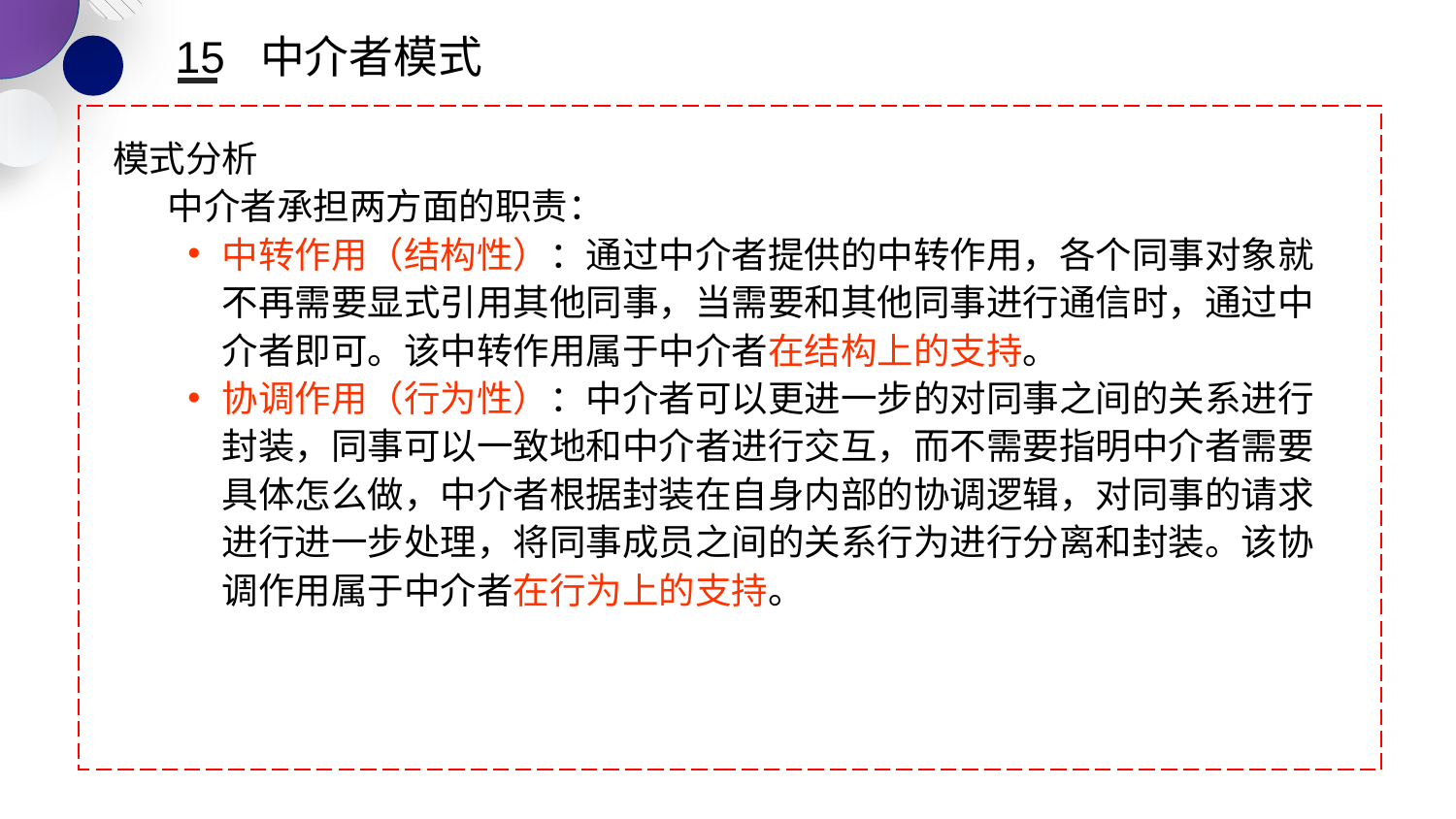

15  中介者模式

模式分析
中介者承担两方面的职责：
中转作用（结构性）：通过中介者提供的中转作用，各个同事对象就不再需要显式引用其他同事，当需要和其他同事进行通信时，通过中介者即可。该中转作用属于中介者在结构上的支持。
协调作用（行为性）：中介者可以更进一步的对同事之间的关系进行封装，同事可以一致地和中介者进行交互，而不需要指明中介者需要具体怎么做，中介者根据封装在自身内部的协调逻辑，对同事的请求进行进一步处理，将同事成员之间的关系行为进行分离和封装。该协调作用属于中介者在行为上的支持。